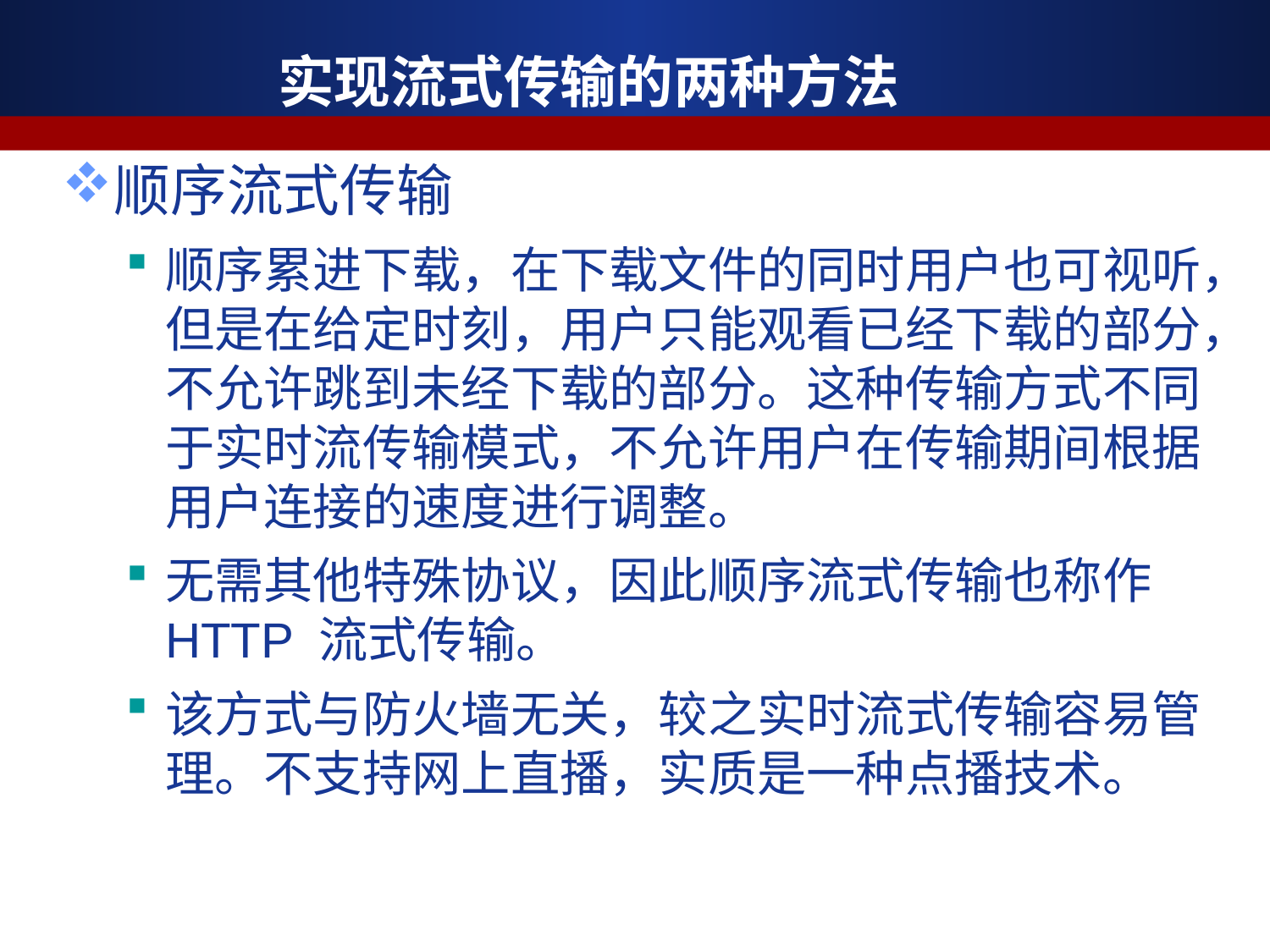

# 实现流式传输的两种方法
顺序流式传输
顺序累进下载，在下载文件的同时用户也可视听，但是在给定时刻，用户只能观看已经下载的部分，不允许跳到未经下载的部分。这种传输方式不同于实时流传输模式，不允许用户在传输期间根据用户连接的速度进行调整。
无需其他特殊协议，因此顺序流式传输也称作 HTTP 流式传输。
该方式与防火墙无关，较之实时流式传输容易管理。不支持网上直播，实质是一种点播技术。